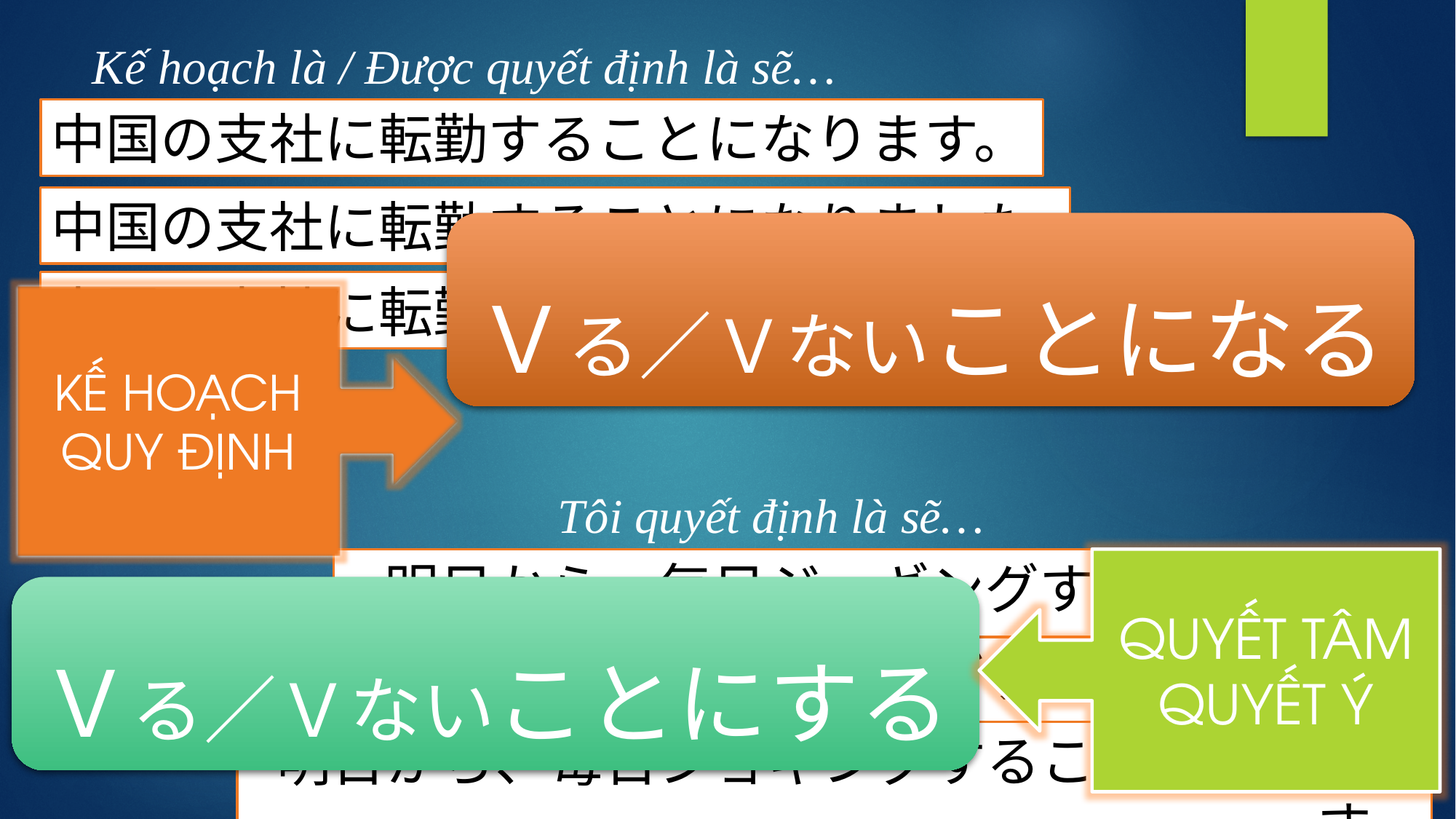

Kế hoạch là / Được quyết định là sẽ…
中国の支社に転勤することになります。
中国の支社に転勤することになりました。
Ｖる／Ｖないことになる
中国の支社に転勤することになっています。
KẾ HOẠCH
QUY ĐỊNH
Tôi quyết định là sẽ…
明日から、毎日ジョギングすることにします。
QUYẾT TÂM
QUYẾT Ý
Ｖる／Ｖないことにする
明日から、毎日ジョギングすることにしました。
明日から、毎日ジョギングすることにしています。